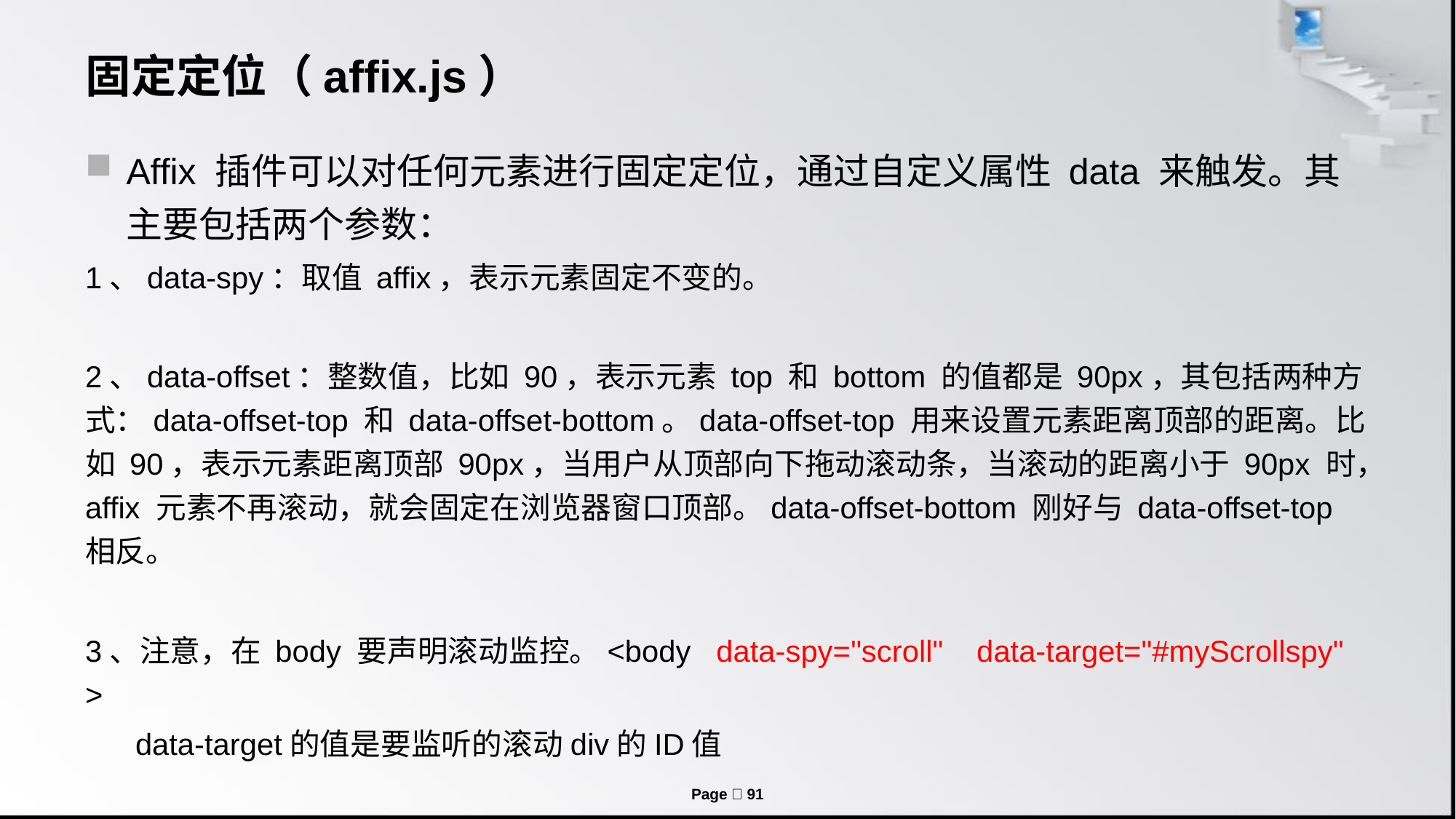

# 固定定位（affix.js）
Affix 插件可以对任何元素进行固定定位，通过自定义属性 data 来触发。其主要包括两个参数：
1、data-spy：取值 affix，表示元素固定不变的。

2、data-offset：整数值，比如 90，表示元素 top 和 bottom 的值都是 90px，其包括两种方式：data-offset-top 和 data-offset-bottom。data-offset-top 用来设置元素距离顶部的距离。比如 90，表示元素距离顶部 90px，当用户从顶部向下拖动滚动条，当滚动的距离小于 90px 时，affix 元素不再滚动，就会固定在浏览器窗口顶部。data-offset-bottom 刚好与 data-offset-top 相反。

3、注意，在 body 要声明滚动监控。<body   data-spy="scroll"    data-target="#myScrollspy" >
      data-target的值是要监听的滚动div的ID值